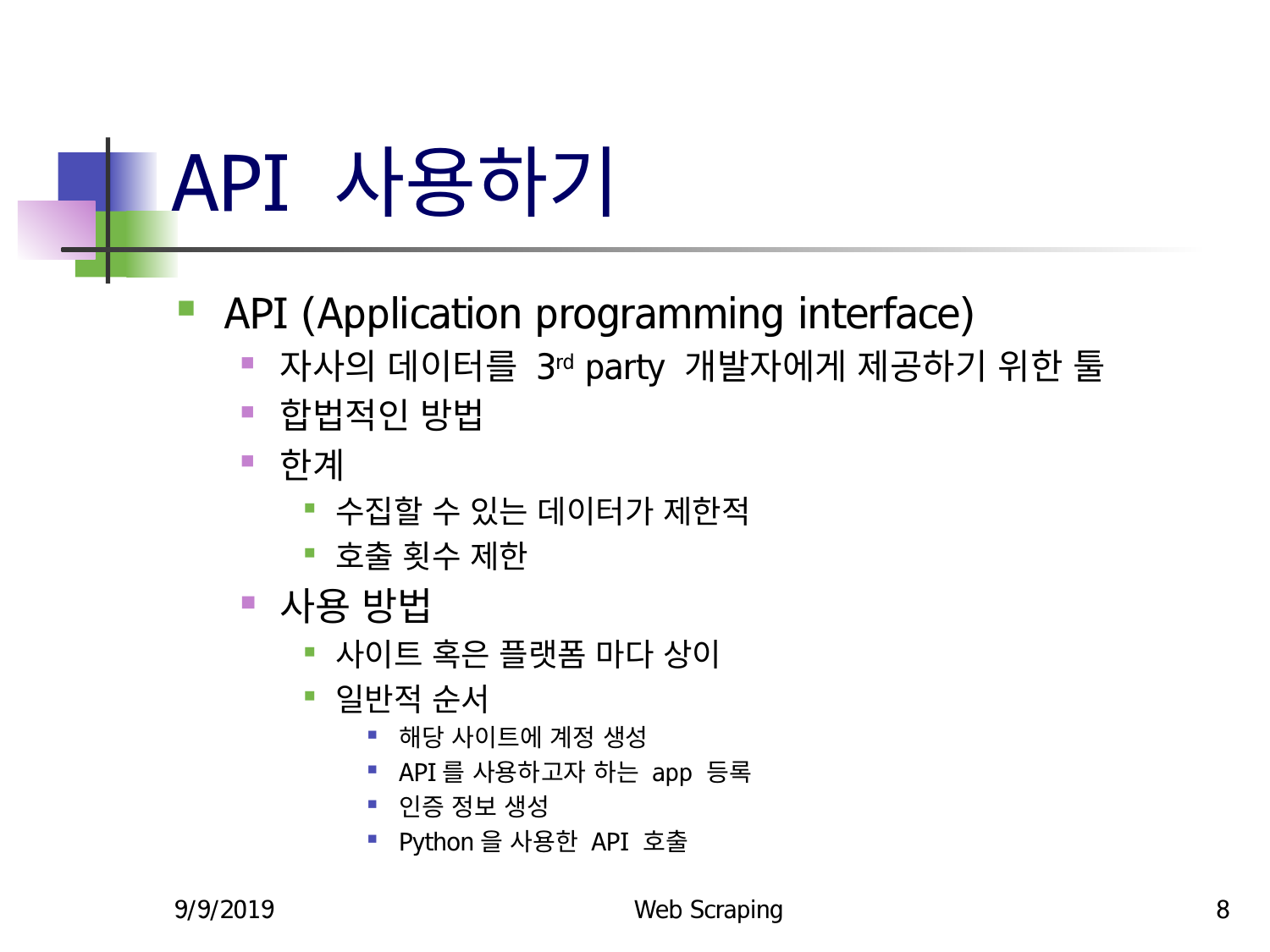

# API 사용하기
API (Application programming interface)
자사의 데이터를 3rd party 개발자에게 제공하기 위한 툴
합법적인 방법
한계
수집할 수 있는 데이터가 제한적
호출 횟수 제한
사용 방법
사이트 혹은 플랫폼 마다 상이
일반적 순서
해당 사이트에 계정 생성
API를 사용하고자 하는 app 등록
인증 정보 생성
Python을 사용한 API 호출
9/9/2019
Web Scraping
8